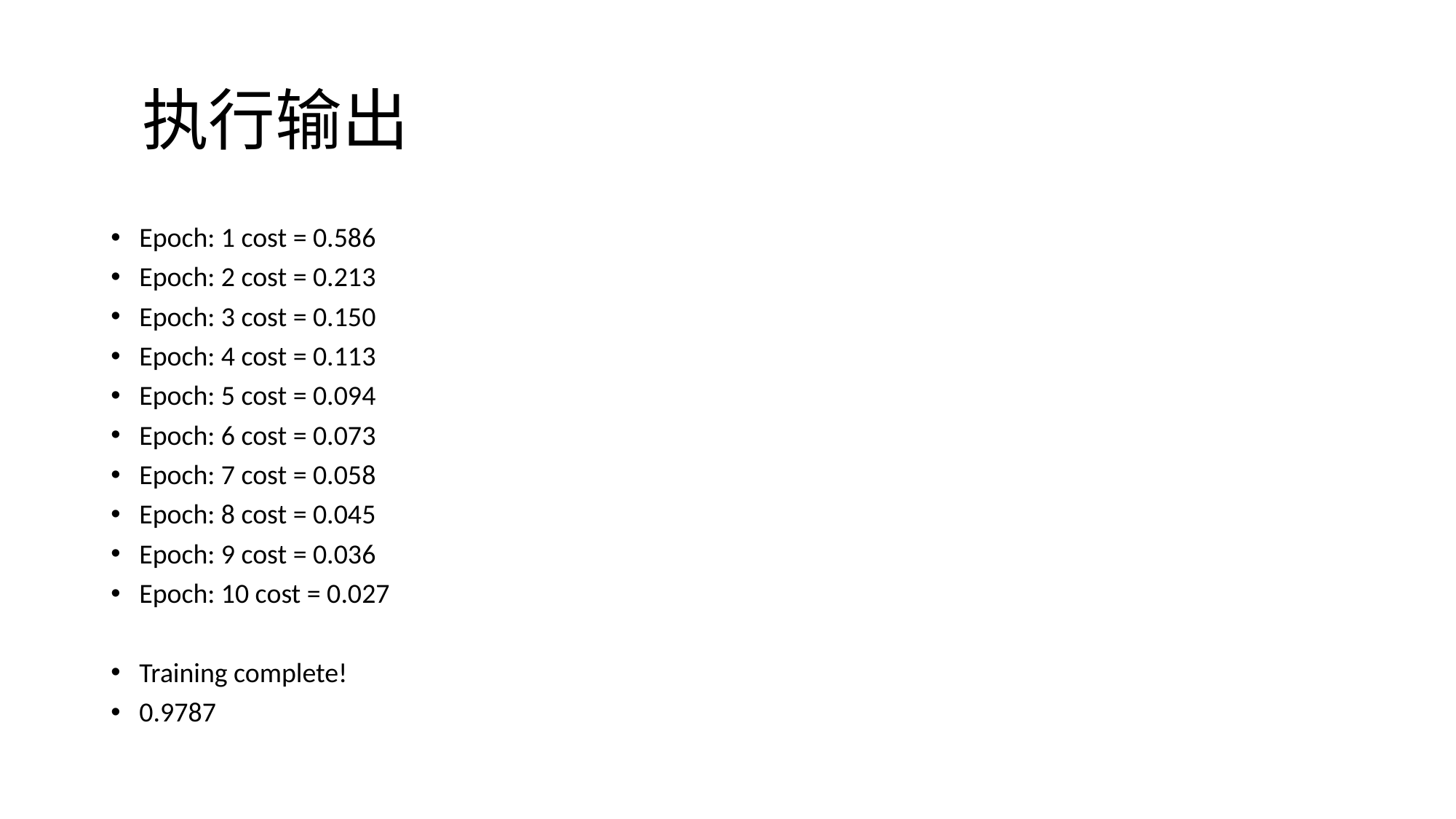

# 执行输出
Epoch: 1 cost = 0.586
Epoch: 2 cost = 0.213
Epoch: 3 cost = 0.150
Epoch: 4 cost = 0.113
Epoch: 5 cost = 0.094
Epoch: 6 cost = 0.073
Epoch: 7 cost = 0.058
Epoch: 8 cost = 0.045
Epoch: 9 cost = 0.036
Epoch: 10 cost = 0.027

Training complete!
0.9787